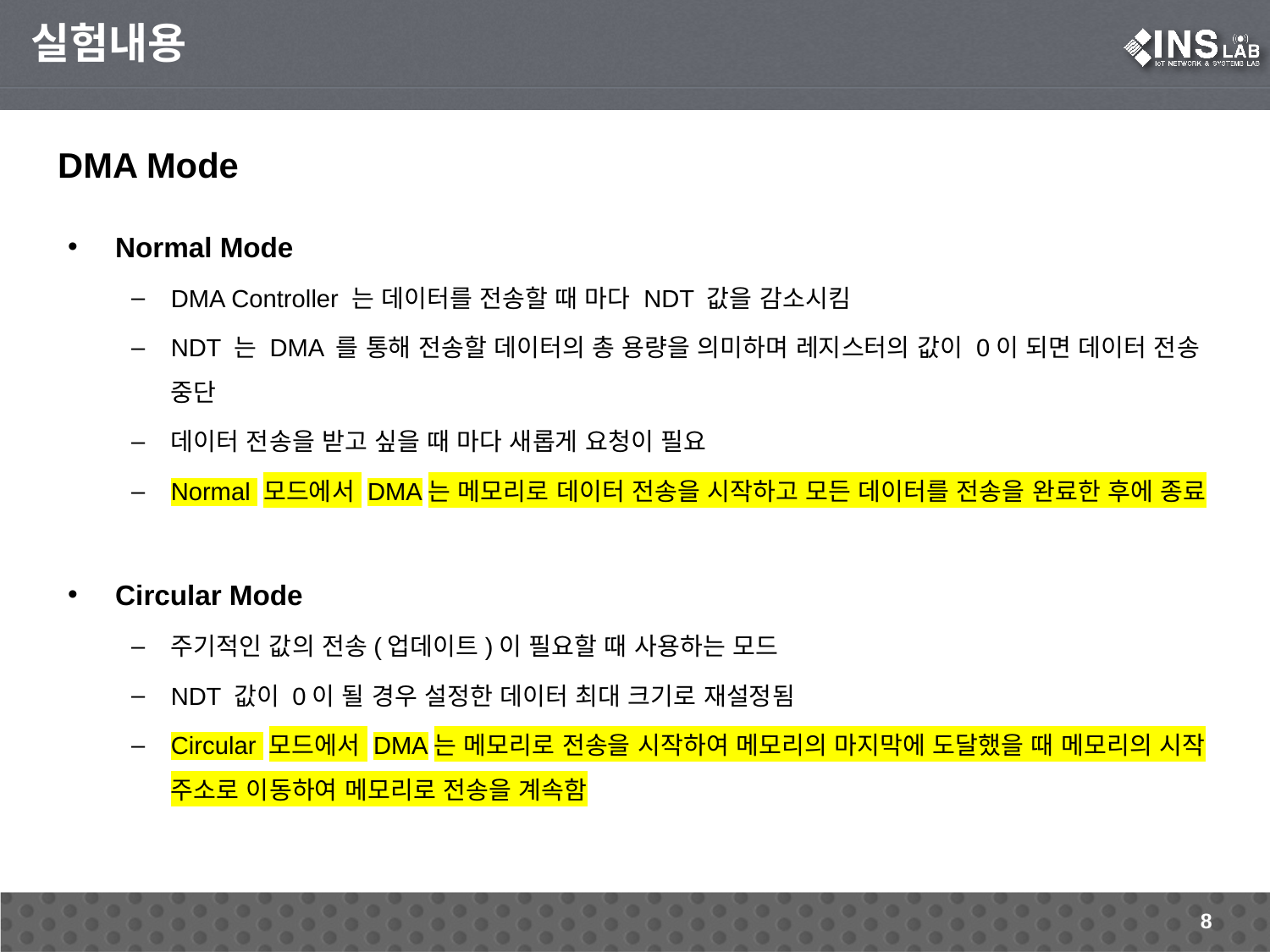

실험내용
DMA Mode
Normal Mode
DMA Controller 는 데이터를 전송할 때 마다 NDT 값을 감소시킴
NDT 는 DMA 를 통해 전송할 데이터의 총 용량을 의미하며 레지스터의 값이 0이 되면 데이터 전송 중단
데이터 전송을 받고 싶을 때 마다 새롭게 요청이 필요
Normal 모드에서 DMA는 메모리로 데이터 전송을 시작하고 모든 데이터를 전송을 완료한 후에 종료

Circular Mode
주기적인 값의 전송(업데이트)이 필요할 때 사용하는 모드
NDT 값이 0이 될 경우 설정한 데이터 최대 크기로 재설정됨
Circular 모드에서 DMA는 메모리로 전송을 시작하여 메모리의 마지막에 도달했을 때 메모리의 시작 주소로 이동하여 메모리로 전송을 계속함
8